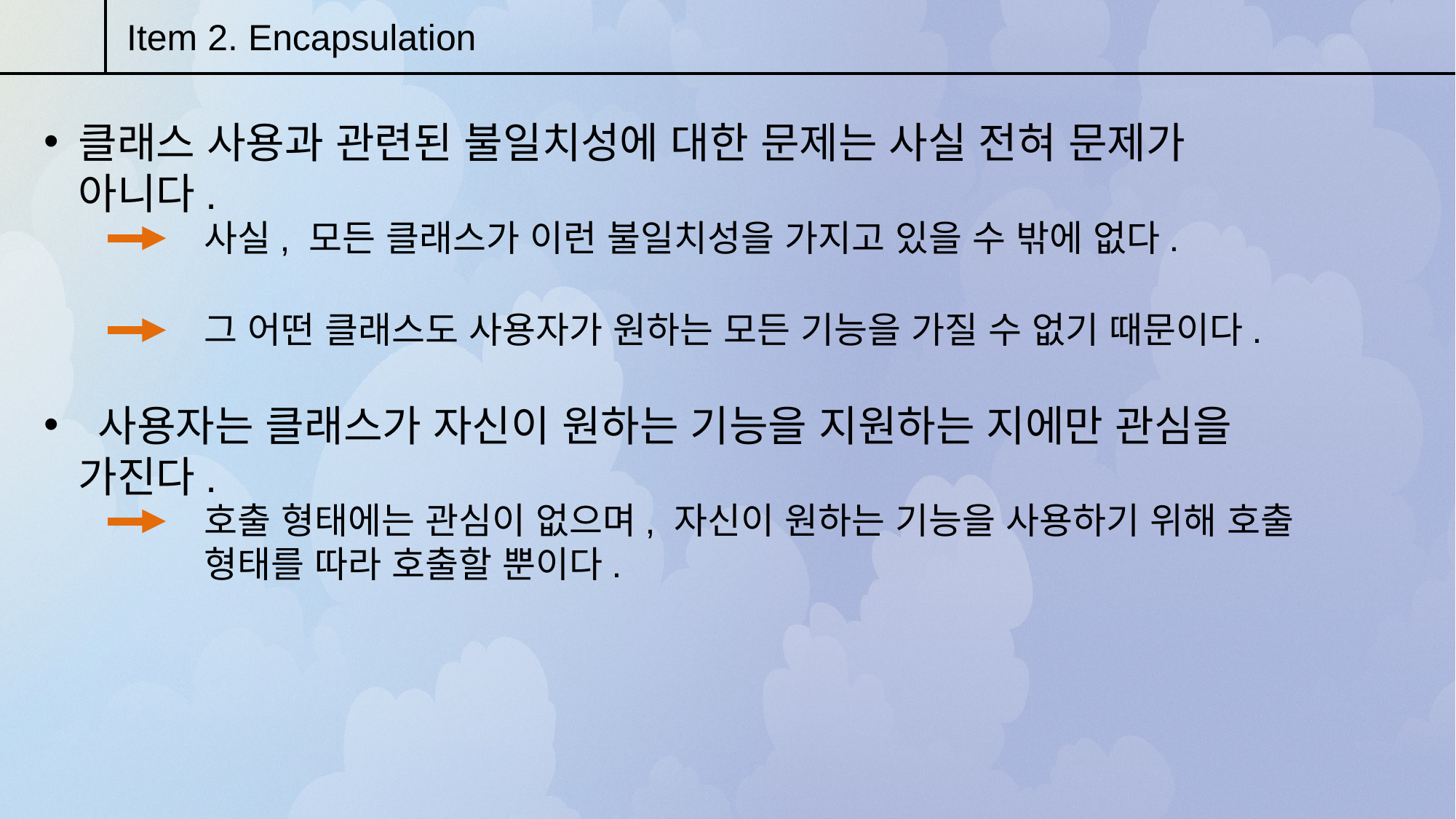

Item 2. Encapsulation
클래스 사용과 관련된 불일치성에 대한 문제는 사실 전혀 문제가 아니다.
사실, 모든 클래스가 이런 불일치성을 가지고 있을 수 밖에 없다.
그 어떤 클래스도 사용자가 원하는 모든 기능을 가질 수 없기 때문이다.
 사용자는 클래스가 자신이 원하는 기능을 지원하는 지에만 관심을 가진다.
호출 형태에는 관심이 없으며, 자신이 원하는 기능을 사용하기 위해 호출 형태를 따라 호출할 뿐이다.